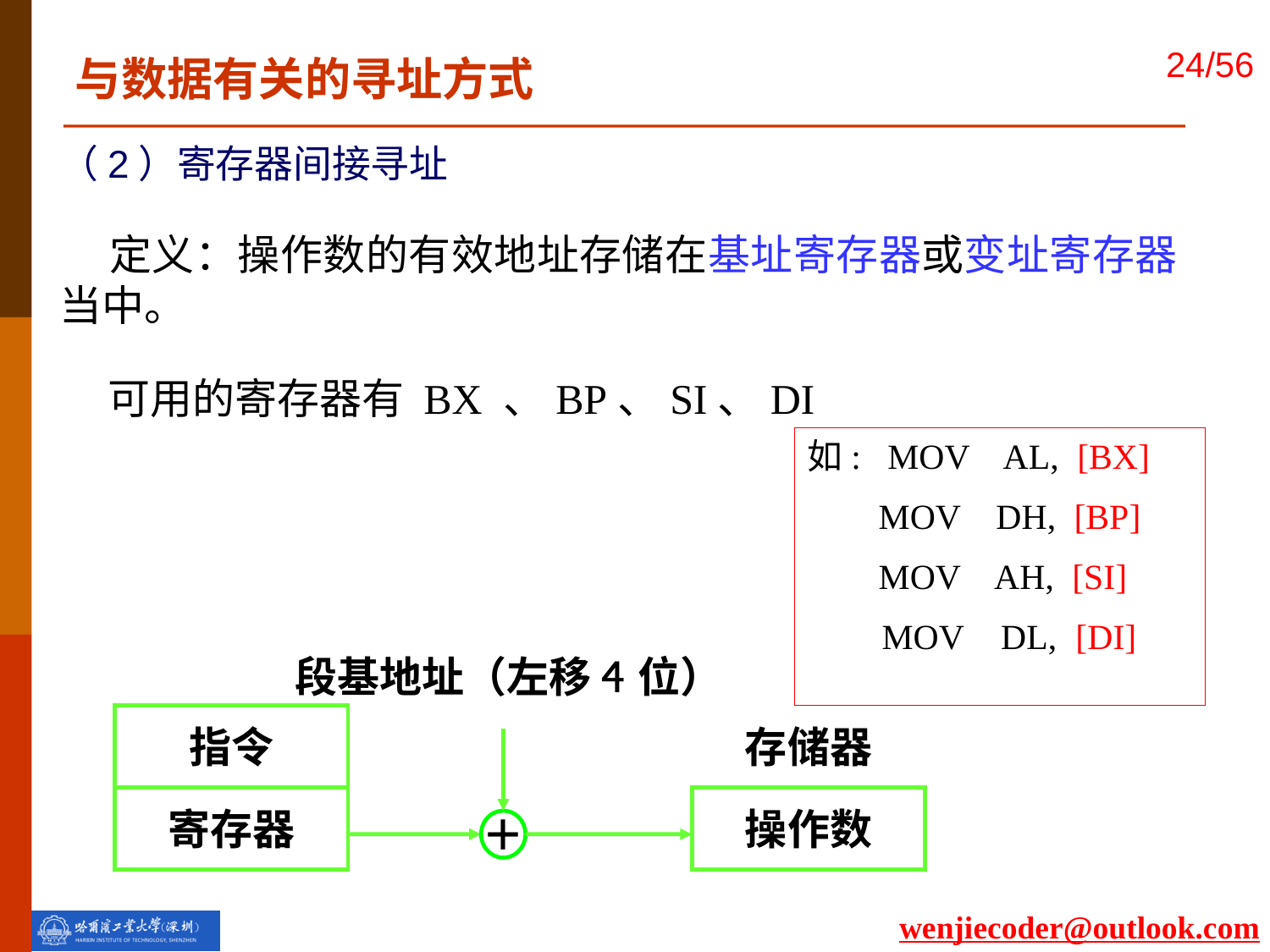

与数据有关的寻址方式
（2）寄存器间接寻址

    定义：操作数的有效地址存储在基址寄存器或变址寄存器当中。
    可用的寄存器有 BX 、BP、SI、DI

如:   MOV    AL,  [BX]
        MOV    DH,  [BP]
        MOV    AH,  [SI]
        MOV    DL,  [DI]
段基地址（左移4位）
指令
寄存器
存储器

操作数
＋